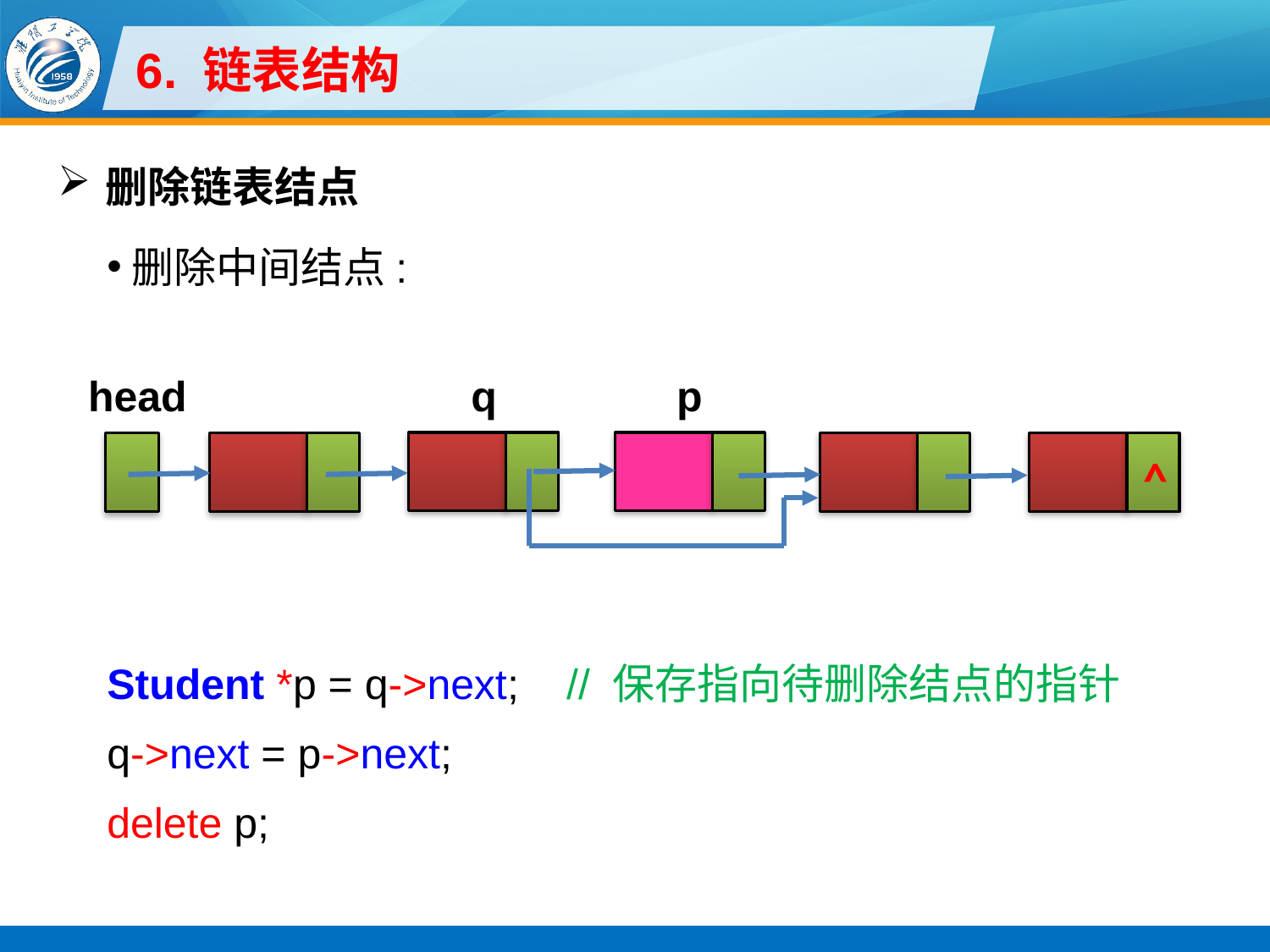

# 6. 链表结构
删除链表结点
删除中间结点:

Student *p = q->next;    // 保存指向待删除结点的指针
q->next = p->next;
delete p;
head
q
p

^